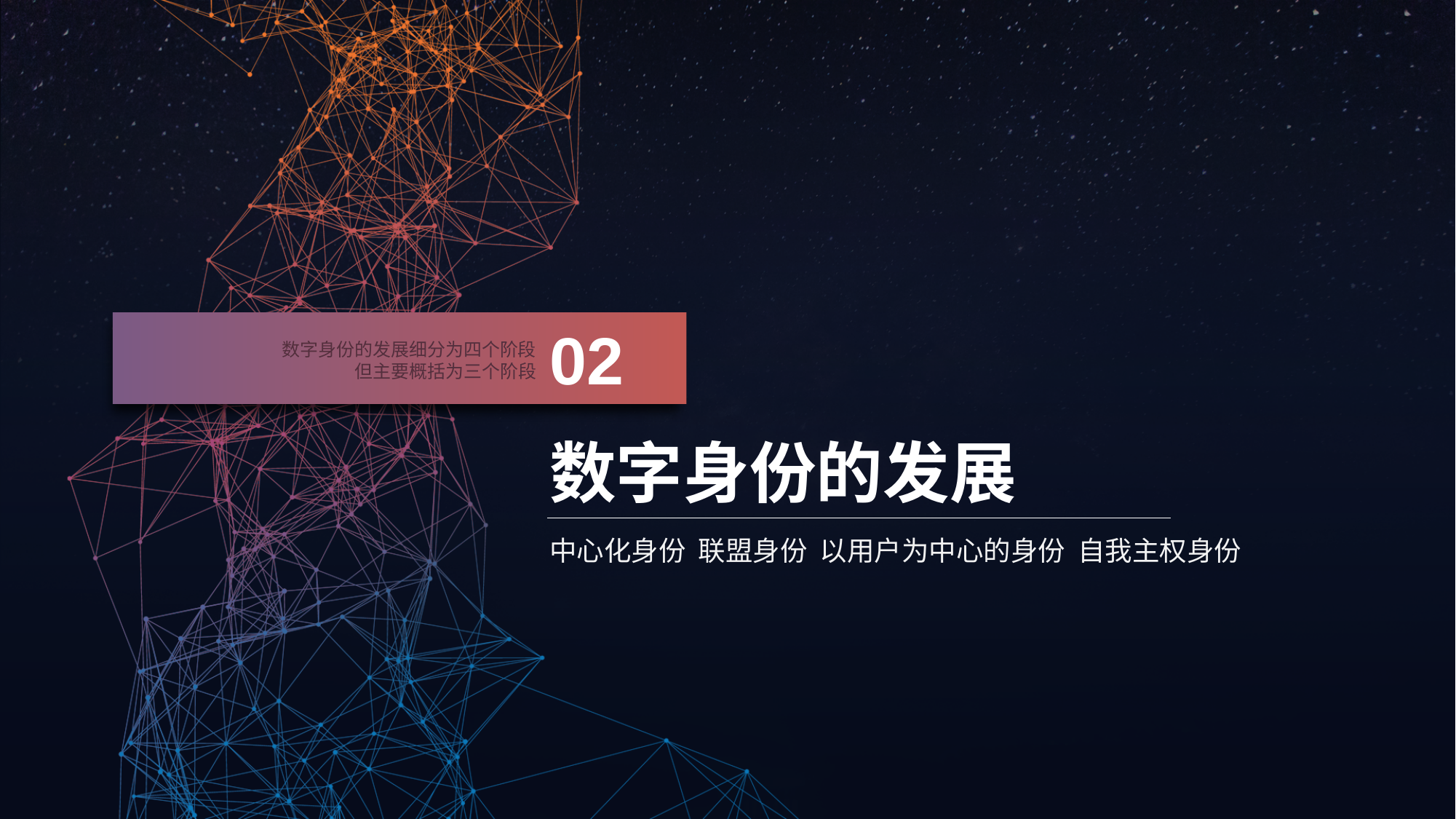

02
数字身份的发展细分为四个阶段
但主要概括为三个阶段
数字身份的发展
中心化身份  联盟身份  以用户为中心的身份  自我主权身份